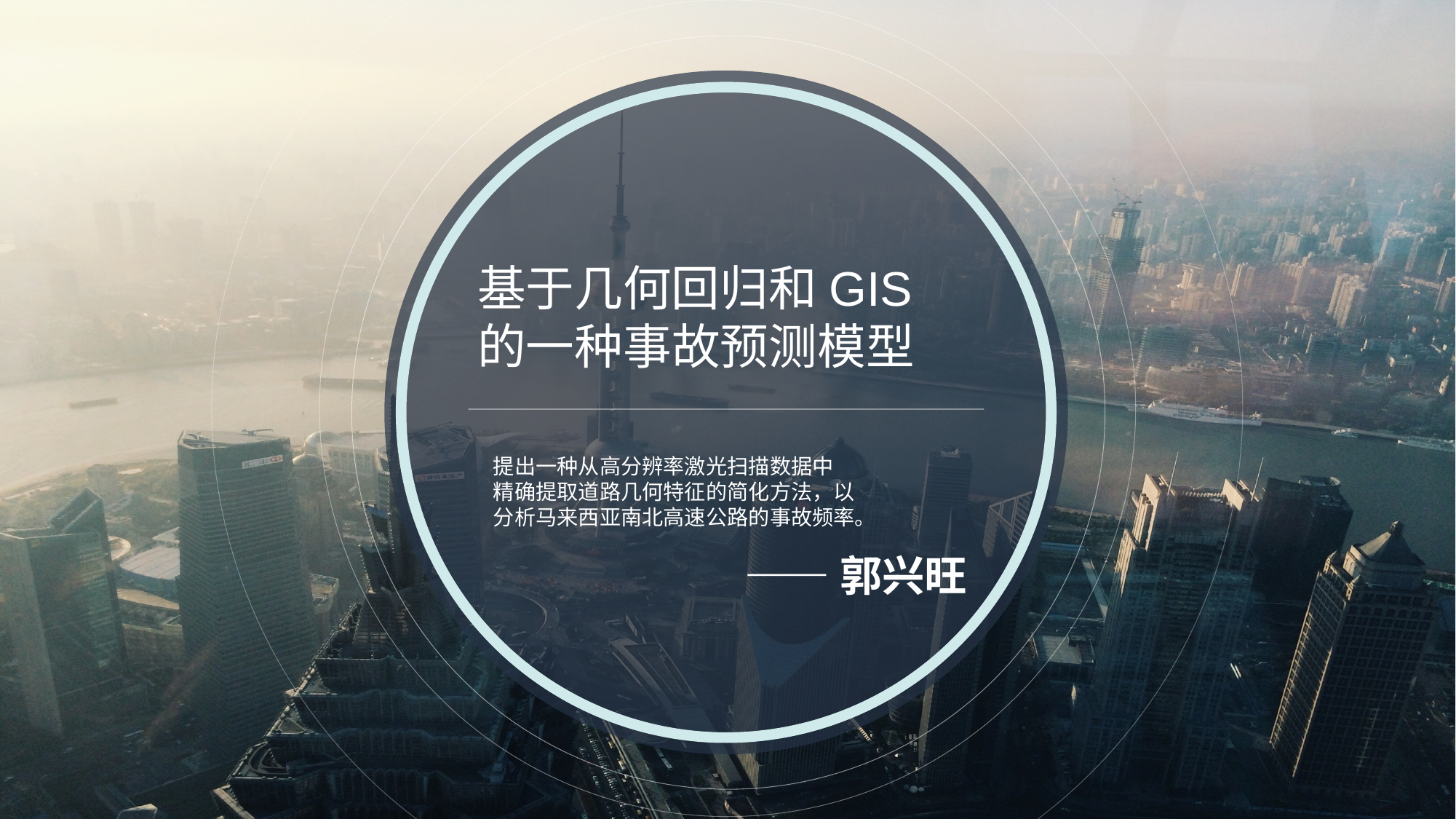

基于几何回归和GIS的一种事故预测模型

提出一种从高分辨率激光扫描数据中
精确提取道路几何特征的简化方法，以
分析马来西亚南北高速公路的事故频率。
 ——郭兴旺